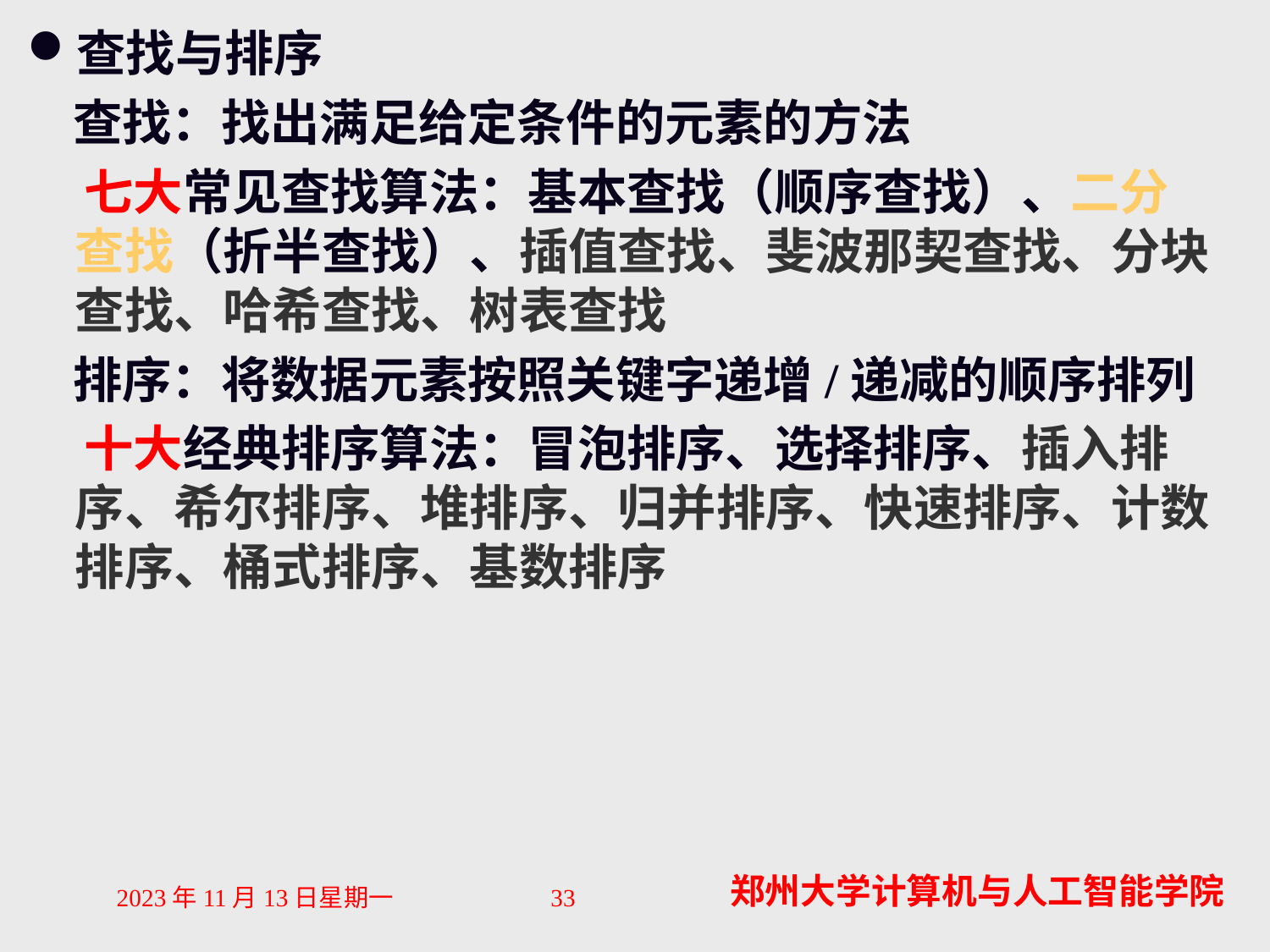

查找与排序
   查找：找出满足给定条件的元素的方法
    七大常见查找算法：基本查找（顺序查找）、二分查找（折半查找）、插值查找、斐波那契查找、分块查找、哈希查找、树表查找
   排序：将数据元素按照关键字递增/递减的顺序排列
    十大经典排序算法：冒泡排序、选择排序、插入排序、希尔排序、堆排序、归并排序、快速排序、计数排序、桶式排序、基数排序